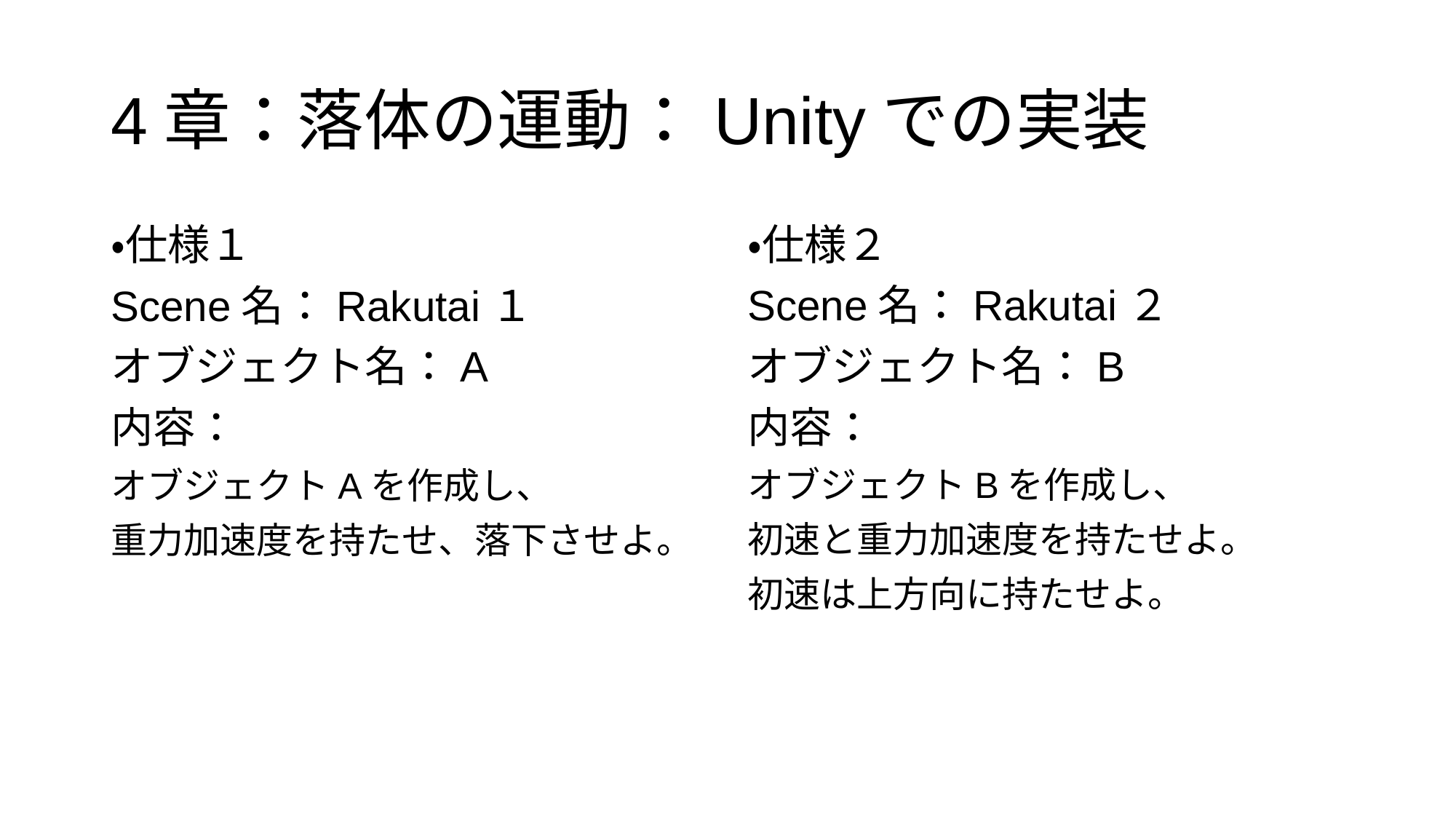

# 4章：落体の運動：Unityでの実装
・仕様１
Scene名：Rakutai１
オブジェクト名：A
内容：
オブジェクトAを作成し、
重力加速度を持たせ、落下させよ。
・仕様２
Scene名：Rakutai２
オブジェクト名：B
内容：
オブジェクトBを作成し、
初速と重力加速度を持たせよ。
初速は上方向に持たせよ。